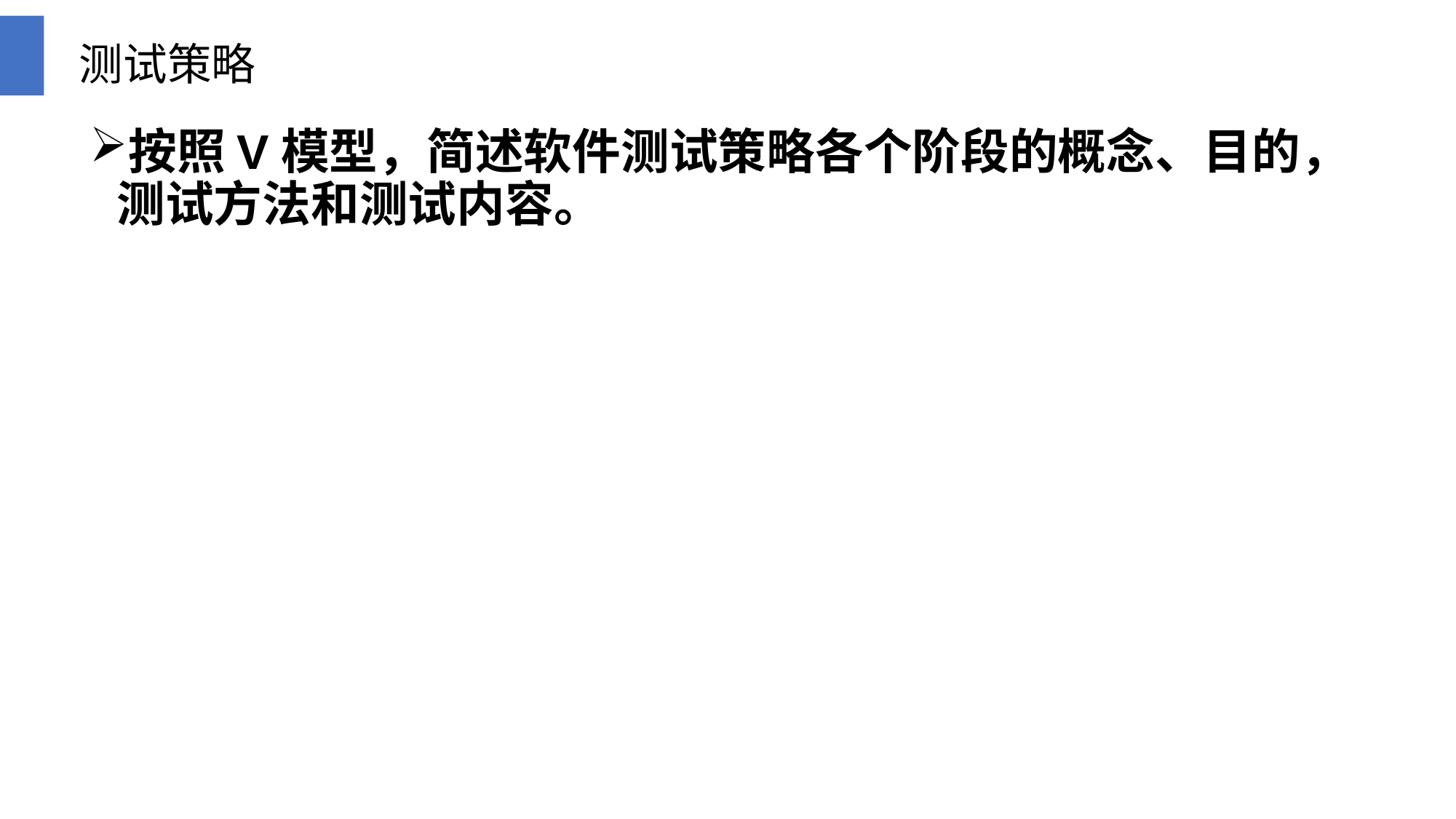

# 测试策略
按照V模型，简述软件测试策略各个阶段的概念、目的，测试方法和测试内容。